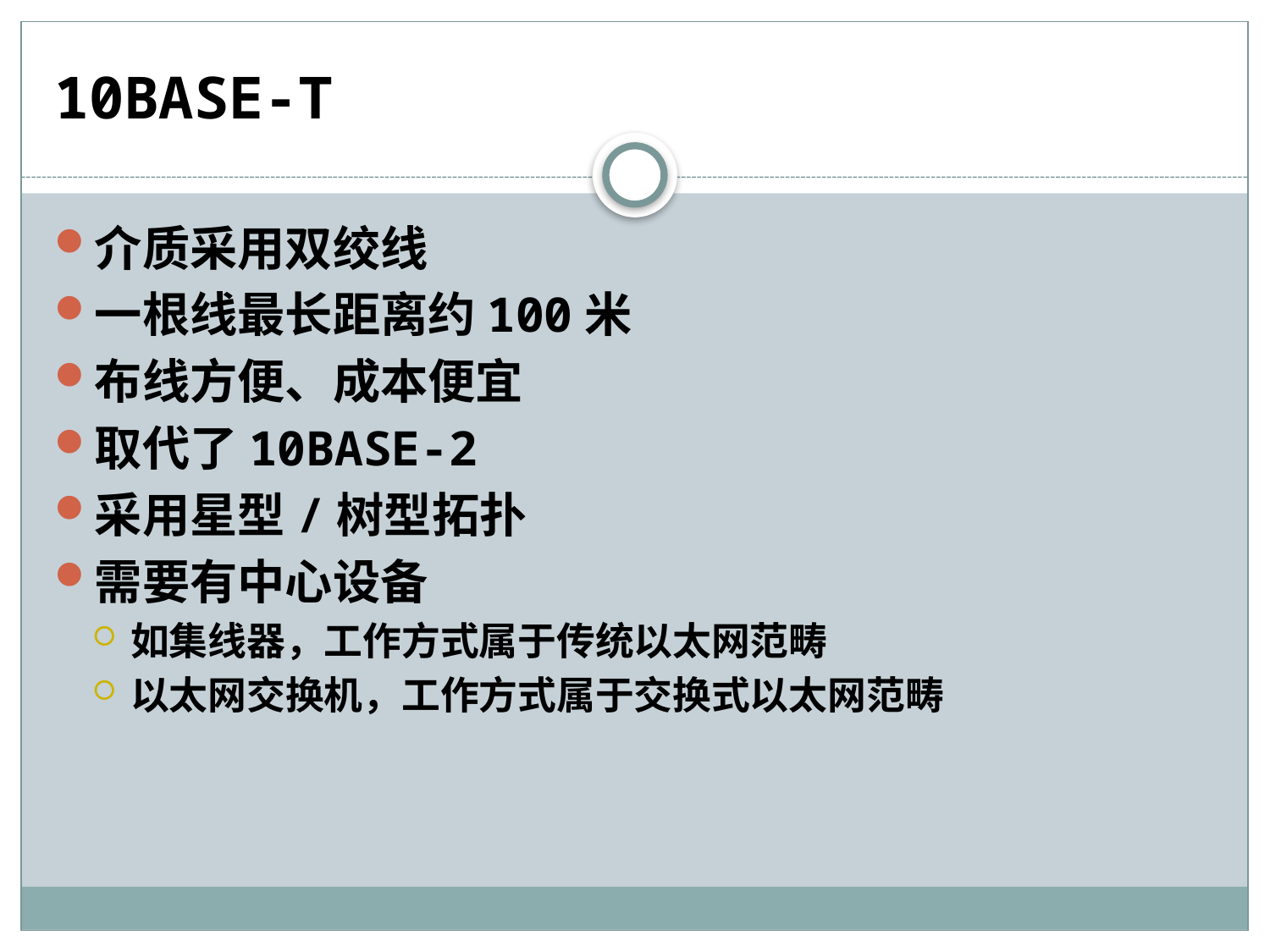

# 10BASE-T
介质采用双绞线
一根线最长距离约100米
布线方便、成本便宜
取代了10BASE-2
采用星型/树型拓扑
需要有中心设备
如集线器，工作方式属于传统以太网范畴
以太网交换机，工作方式属于交换式以太网范畴